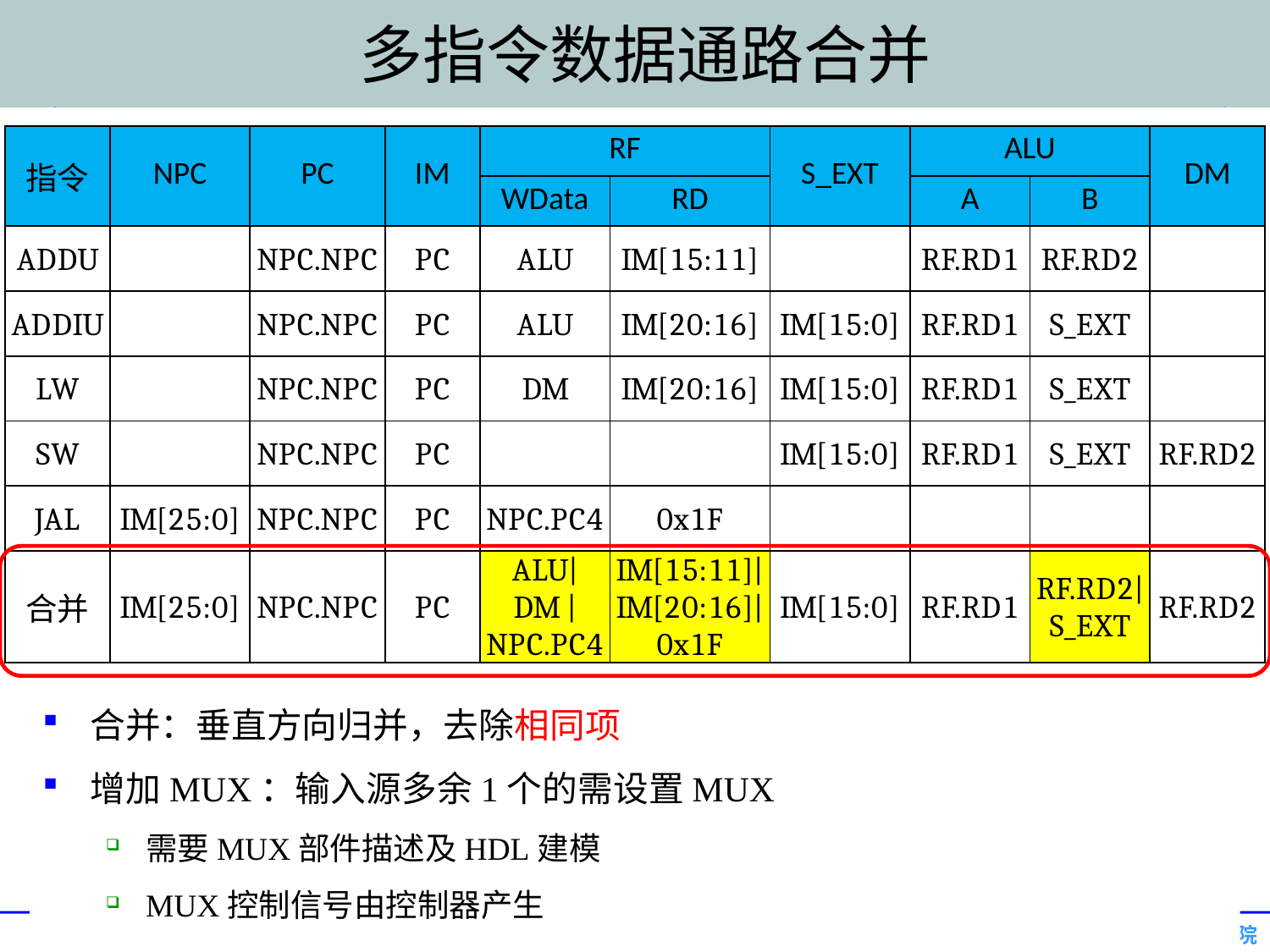

# 多指令数据通路合并
| 指令 | NPC | PC | IM | RF |  | S\_EXT | ALU |  | DM |
| --- | --- | --- | --- | --- | --- | --- | --- | --- | --- |
|  |  |  |  | WData | RD |  | A | B |  |
| ADDU |  | NPC.NPC | PC | ALU | IM[15:11] |  | RF.RD1 | RF.RD2 |  |
| ADDIU |  | NPC.NPC | PC | ALU | IM[20:16] | IM[15:0] | RF.RD1 | S\_EXT |  |
| LW |  | NPC.NPC | PC | DM | IM[20:16] | IM[15:0] | RF.RD1 | S\_EXT |  |
| SW |  | NPC.NPC | PC |  |  | IM[15:0] | RF.RD1 | S\_EXT | RF.RD2 |
| JAL | IM[25:0] | NPC.NPC | PC | NPC.PC4 | 0x1F |  |  |  |  |
| 合并 | IM[25:0] | NPC.NPC | PC | ALU| DM | NPC.PC4 | IM[15:11]| IM[20:16]| 0x1F | IM[15:0] | RF.RD1 | RF.RD2| S\_EXT | RF.RD2 |

合并：垂直方向归并，去除相同项
增加MUX：输入源多余1个的需设置MUX
需要MUX部件描述及HDL建模
MUX控制信号由控制器产生